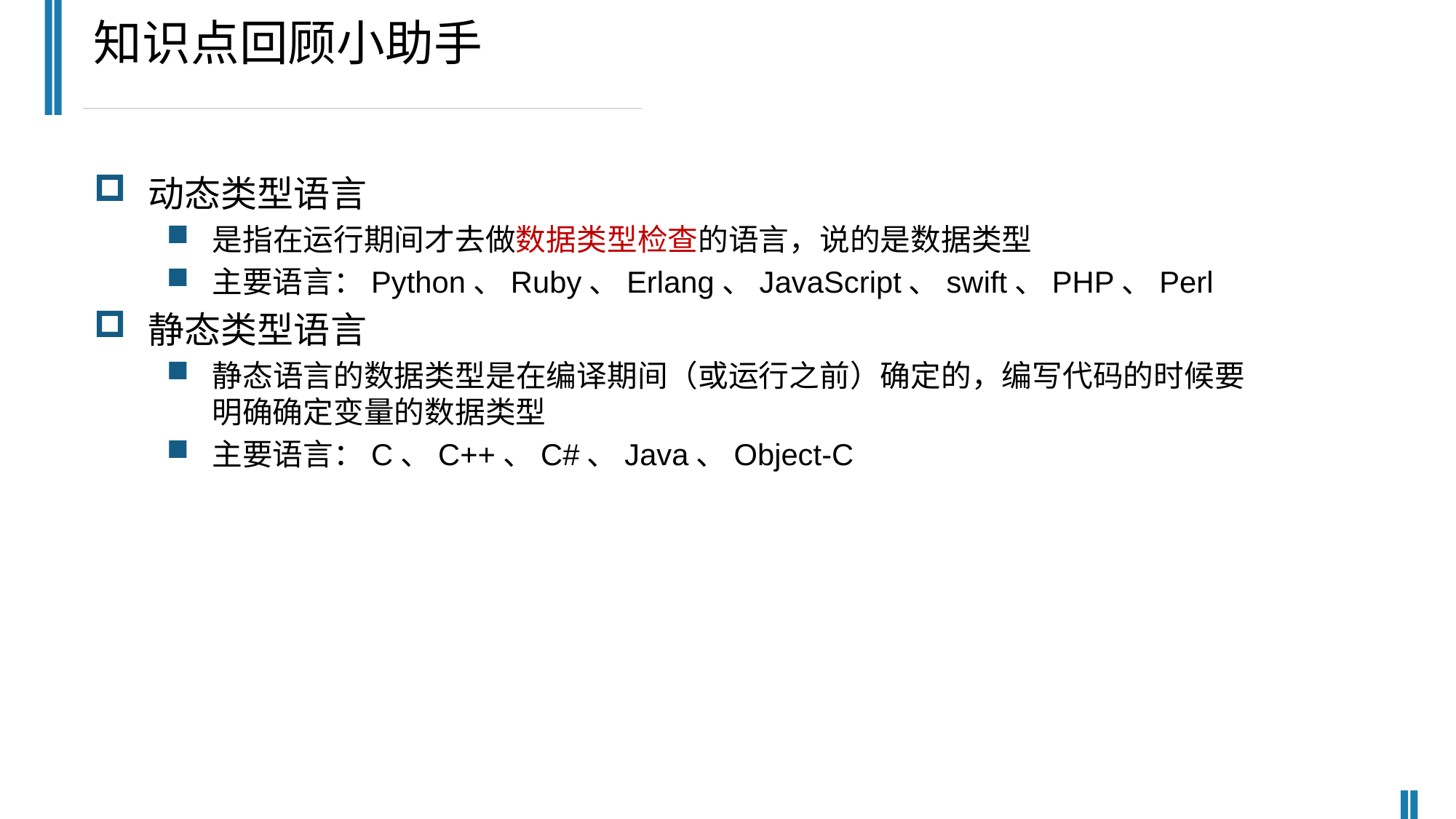

知识点回顾小助手

动态类型语言
是指在运行期间才去做数据类型检查的语言，说的是数据类型
主要语言：Python、Ruby、Erlang、JavaScript、swift、PHP、Perl
静态类型语言
静态语言的数据类型是在编译期间（或运行之前）确定的，编写代码的时候要明确确定变量的数据类型
主要语言：C、C++、C#、Java、Object-C